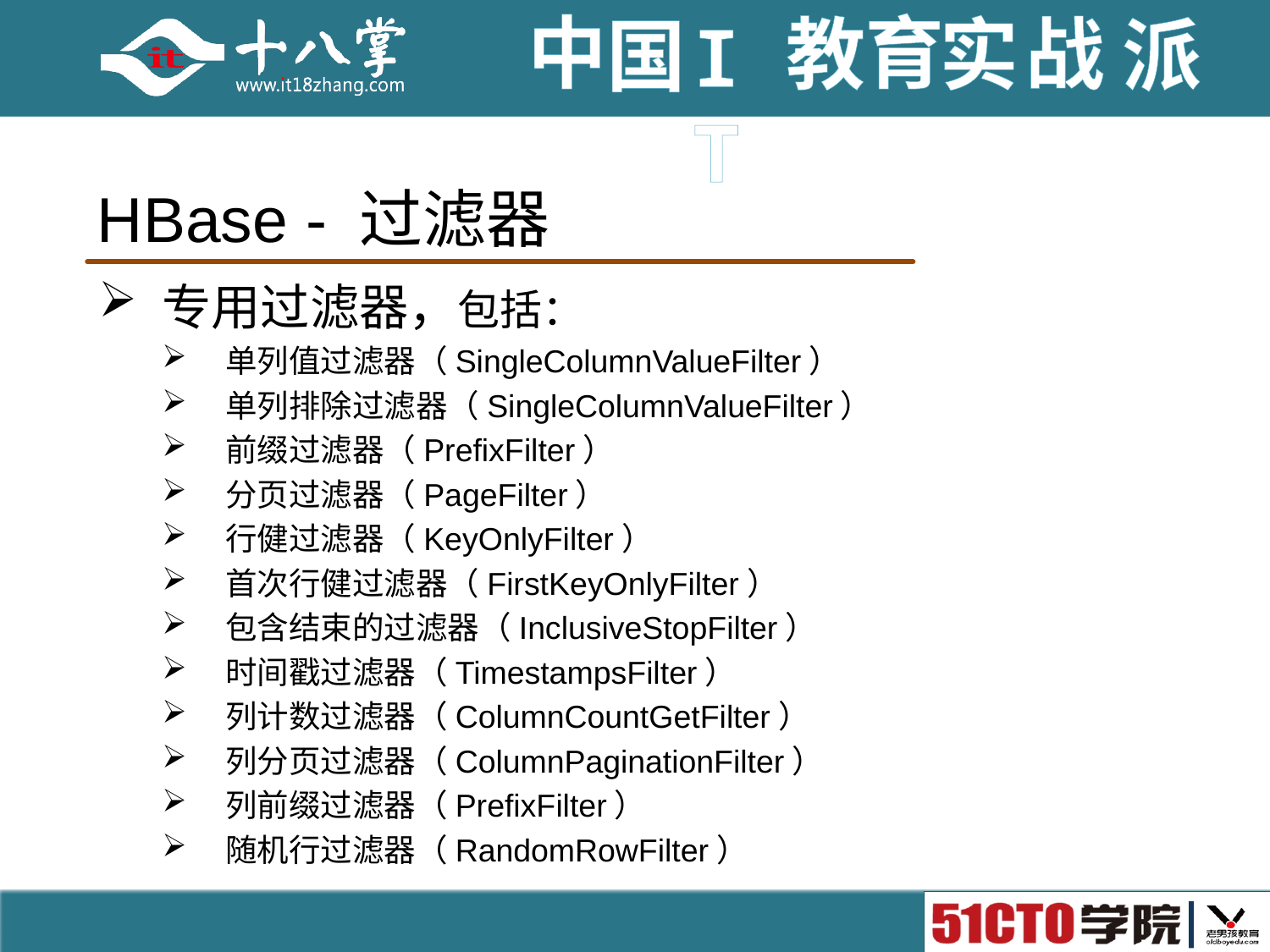

# HBase - 过滤器
专用过滤器，包括：
单列值过滤器（SingleColumnValueFilter）
单列排除过滤器（SingleColumnValueFilter）
前缀过滤器（PrefixFilter）
分页过滤器（PageFilter）
行健过滤器（KeyOnlyFilter）
首次行健过滤器（FirstKeyOnlyFilter）
包含结束的过滤器（InclusiveStopFilter）
时间戳过滤器（TimestampsFilter）
列计数过滤器（ColumnCountGetFilter）
列分页过滤器（ColumnPaginationFilter）
列前缀过滤器（PrefixFilter）
随机行过滤器（RandomRowFilter）